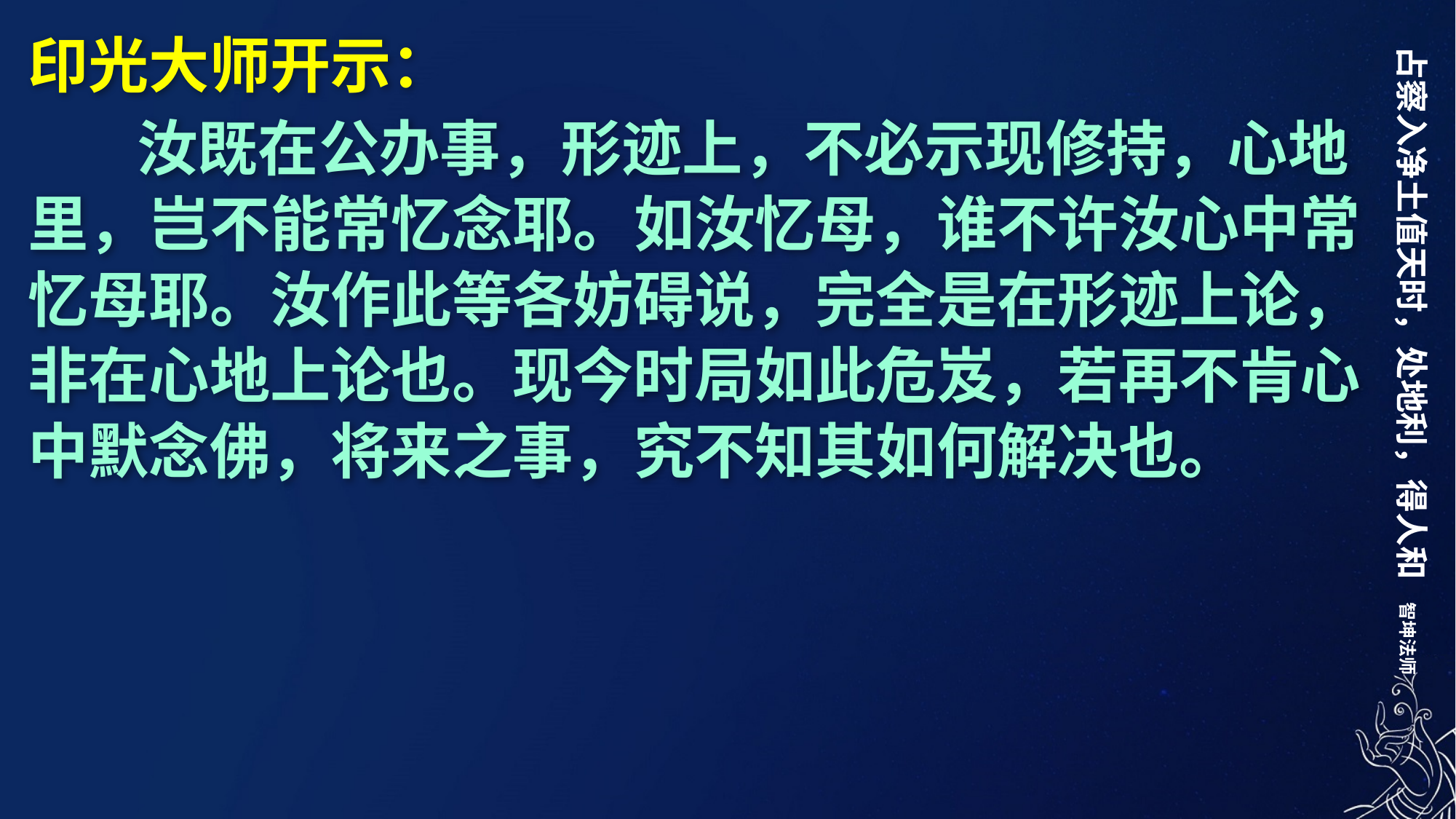

印光大师开示：
	汝既在公办事，形迹上，不必示现修持，心地里，岂不能常忆念耶。如汝忆母，谁不许汝心中常忆母耶。汝作此等各妨碍说，完全是在形迹上论，非在心地上论也。现今时局如此危岌，若再不肯心中默念佛，将来之事，究不知其如何解决也。